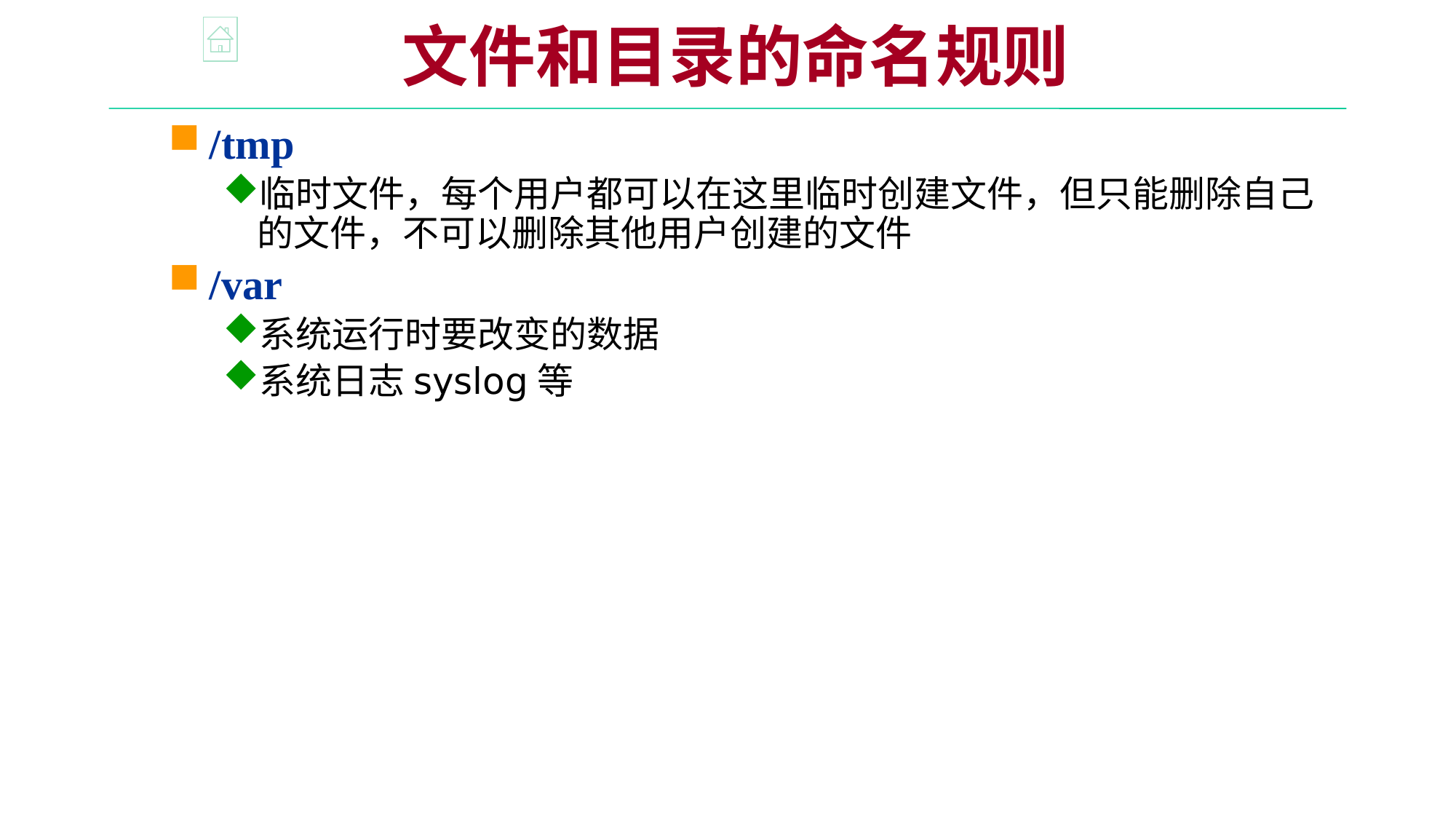

文件和目录的命名规则

/tmp
临时文件，每个用户都可以在这里临时创建文件，但只能删除自己的文件，不可以删除其他用户创建的文件
/var
系统运行时要改变的数据
系统日志syslog等